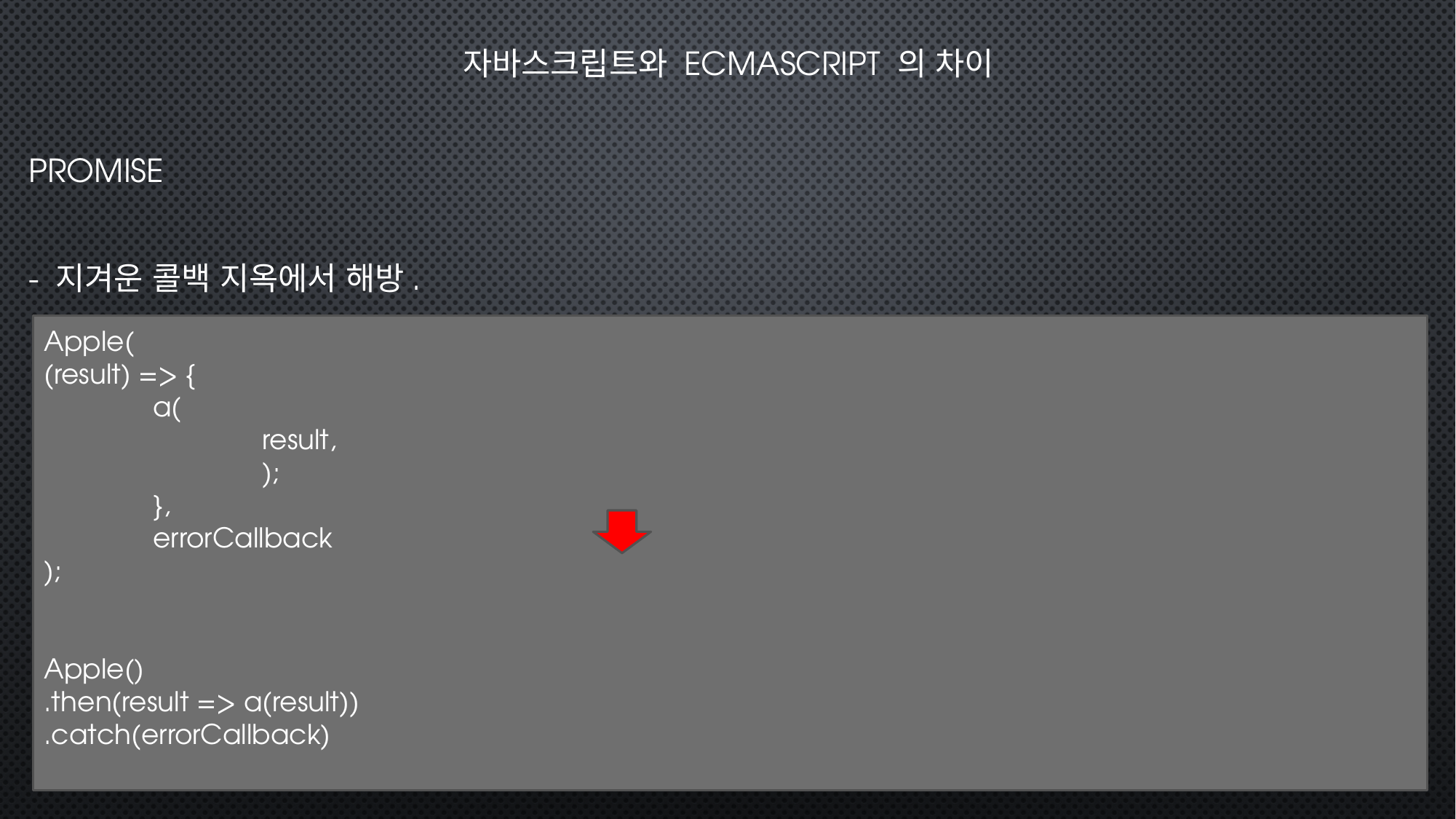

자바스크립트와 ECMAScript 의 차이

Promise

- 지겨운 콜백 지옥에서 해방.

Apple(
(result) => {
	a(
       		result,
		);
	},
	errorCallback
);

Apple()
.then(result => a(result))
.catch(errorCallback)